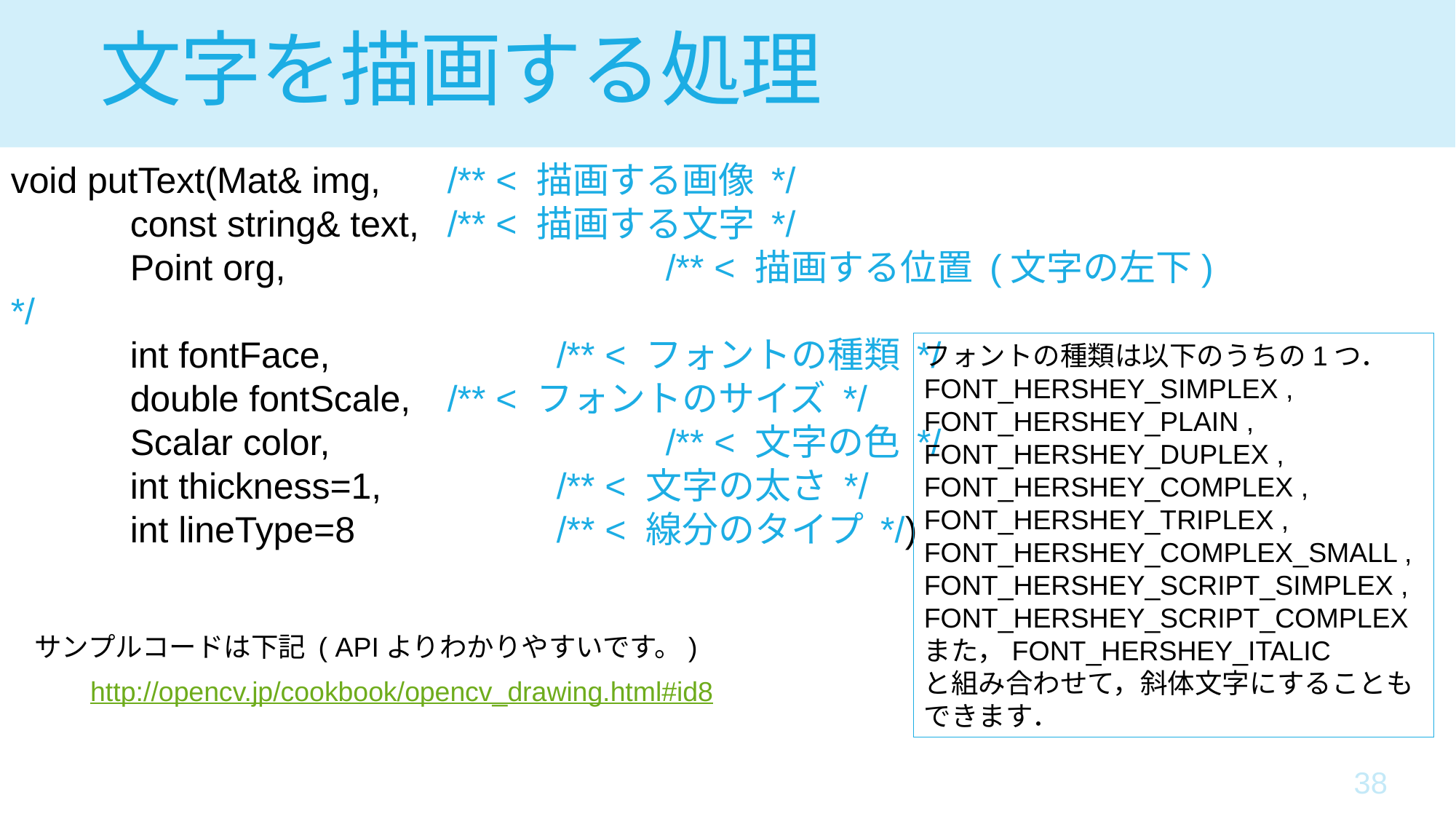

# 文字を描画する処理
void putText(Mat& img,	/** < 描画する画像 */
	 const string& text, 	/** < 描画する文字 */
	 Point org, 				/** < 描画する位置 (文字の左下) */
	 int fontFace,			/** < フォントの種類 */
	 double fontScale, 	/** < フォントのサイズ */
	 Scalar color, 			/** < 文字の色 */
	 int thickness=1, 		/** < 文字の太さ */
	 int lineType=8 		/** < 線分のタイプ */)
フォントの種類は以下のうちの1つ． FONT_HERSHEY_SIMPLEX , FONT_HERSHEY_PLAIN ,
FONT_HERSHEY_DUPLEX , FONT_HERSHEY_COMPLEX , FONT_HERSHEY_TRIPLEX , FONT_HERSHEY_COMPLEX_SMALL ,
FONT_HERSHEY_SCRIPT_SIMPLEX ,
FONT_HERSHEY_SCRIPT_COMPLEX
また，FONT_HERSHEY_ITALIC
と組み合わせて，斜体文字にすることもできます．
サンプルコードは下記 ( APIよりわかりやすいです。)
http://opencv.jp/cookbook/opencv_drawing.html#id8